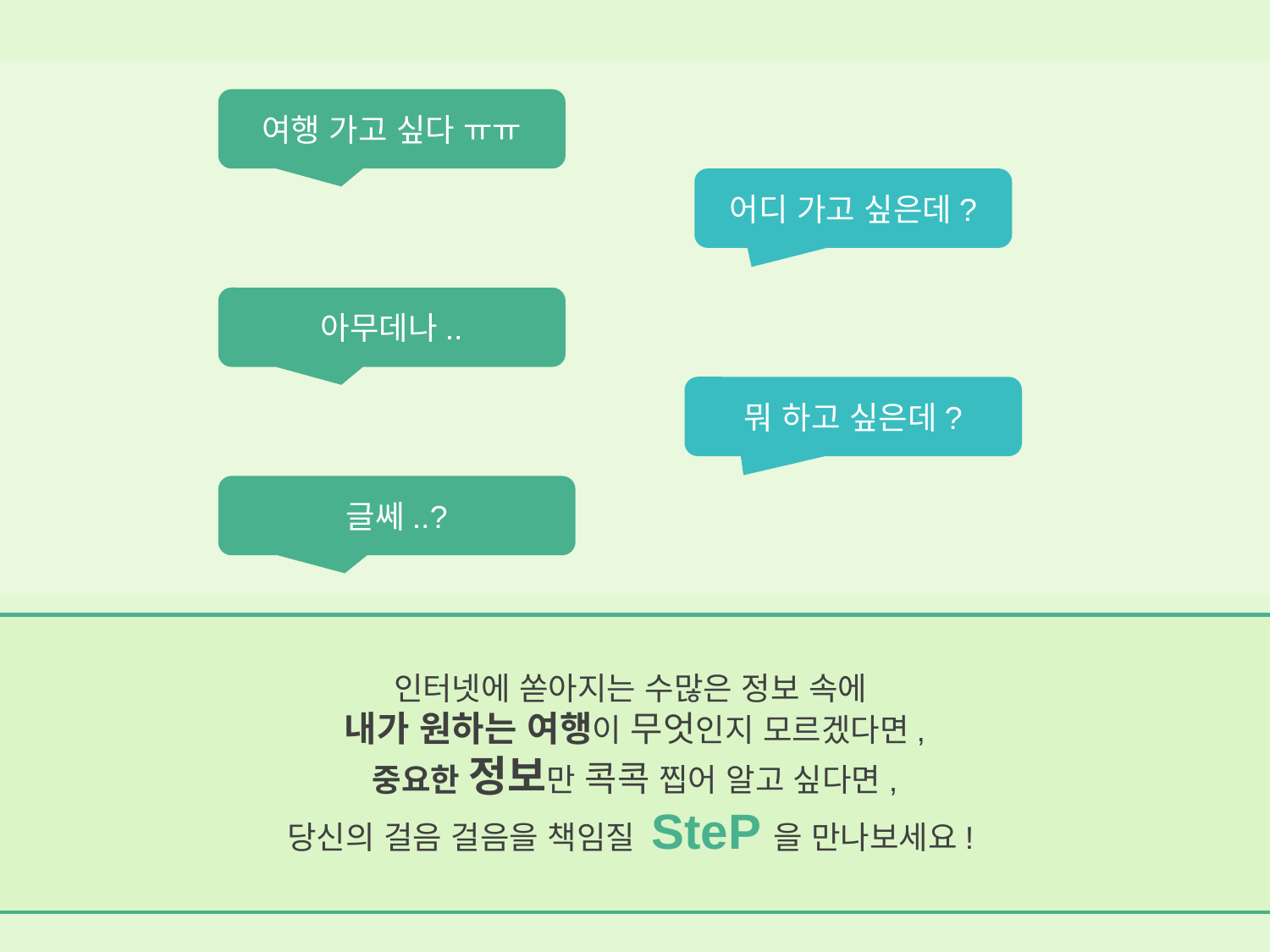

여행 가고 싶다 ㅠㅠ
어디 가고 싶은데?
아무데나..
뭐 하고 싶은데?
글쎄..?
인터넷에 쏟아지는 수많은 정보 속에
내가 원하는 여행이 무엇인지 모르겠다면,
중요한 정보만 콕콕 찝어 알고 싶다면,
당신의 걸음 걸음을 책임질 SteP을 만나보세요!